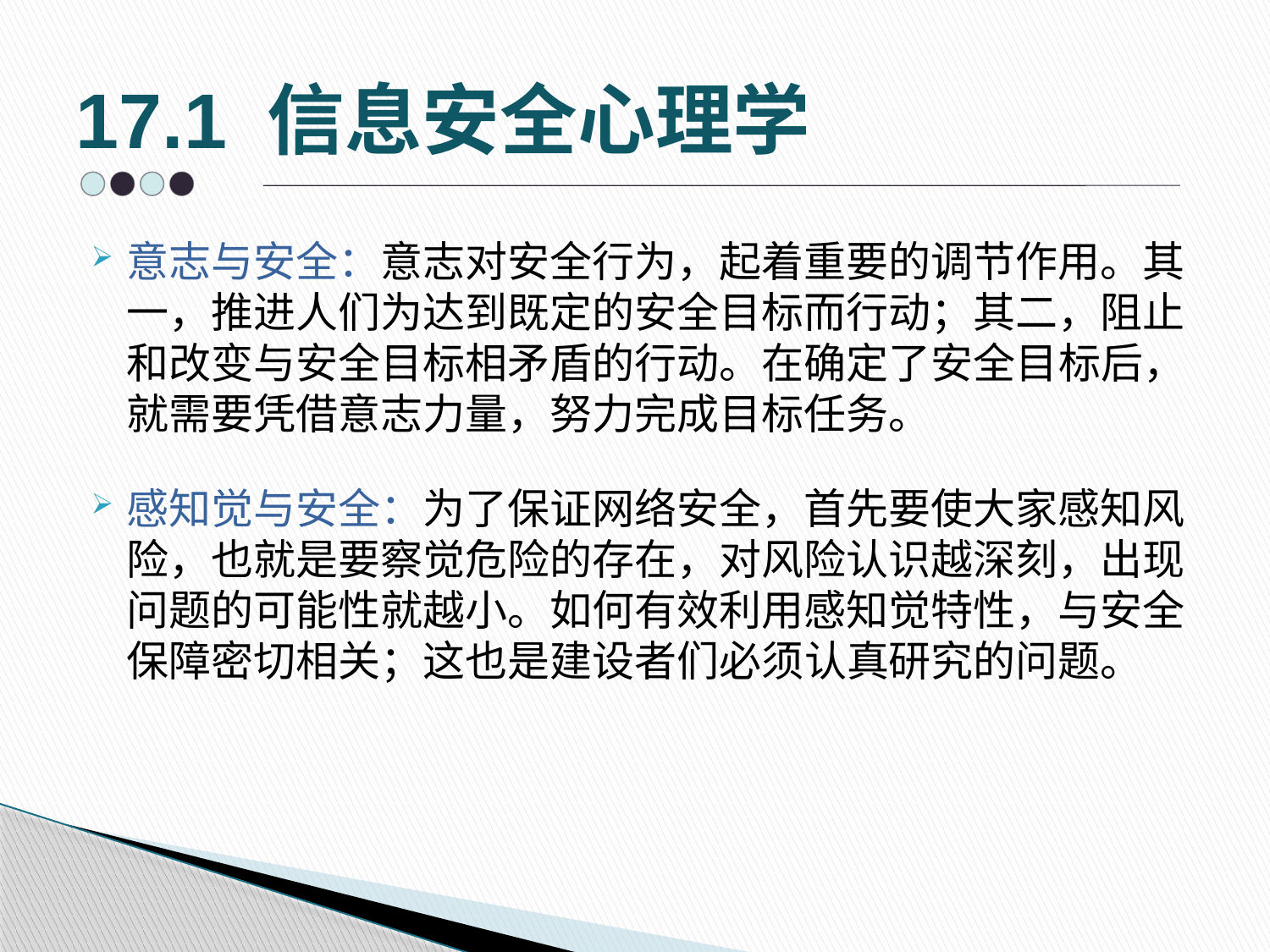

# 17.1 信息安全心理学

意志与安全：意志对安全行为，起着重要的调节作用。其一，推进人们为达到既定的安全目标而行动；其二，阻止和改变与安全目标相矛盾的行动。在确定了安全目标后，就需要凭借意志力量，努力完成目标任务。

感知觉与安全：为了保证网络安全，首先要使大家感知风险，也就是要察觉危险的存在，对风险认识越深刻，出现问题的可能性就越小。如何有效利用感知觉特性，与安全保障密切相关；这也是建设者们必须认真研究的问题。